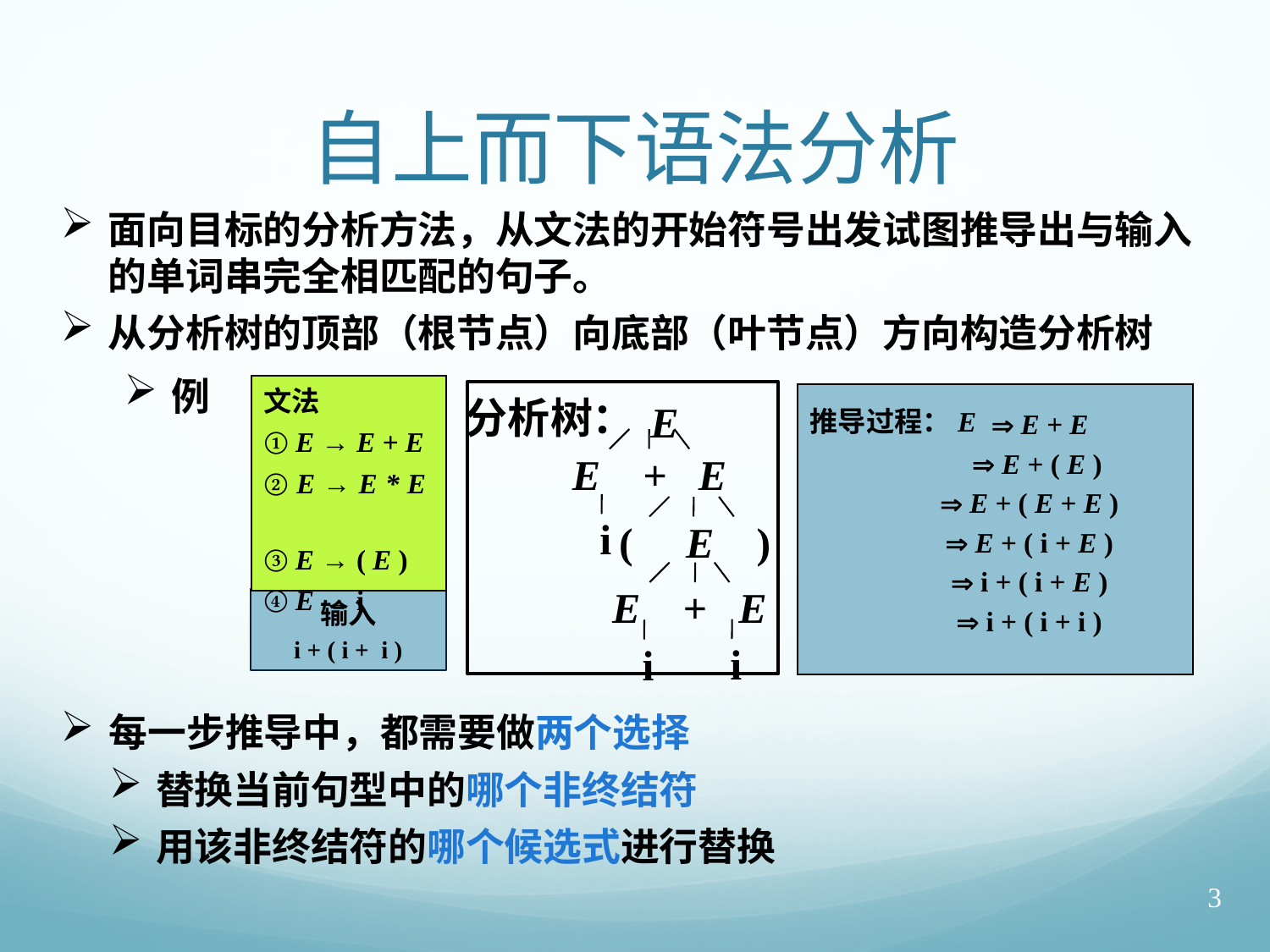

# 自上而下语法分析
面向目标的分析方法，从文法的开始符号出发试图推导出与输入的单词串完全相匹配的句子。
从分析树的顶部（根节点）向底部（叶节点）方向构造分析树
例

每一步推导中，都需要做两个选择
替换当前句型中的哪个非终结符
用该非终结符的哪个候选式进行替换
文法
① E → E + E
② E → E * E
③ E → ( E )
④ E → i

分析树：
E

	       ⇒ E + E
             ⇒ E + ( E )
   	      ⇒ E + ( E + E )
   	      ⇒ E + ( i + E )
   	      ⇒ i + ( i + E )
   	      ⇒ i + ( i + i )

推导过程：E
E    +   E
i
 (     E    )
E    +   E
输入
i + ( i +  i )
i
i
3